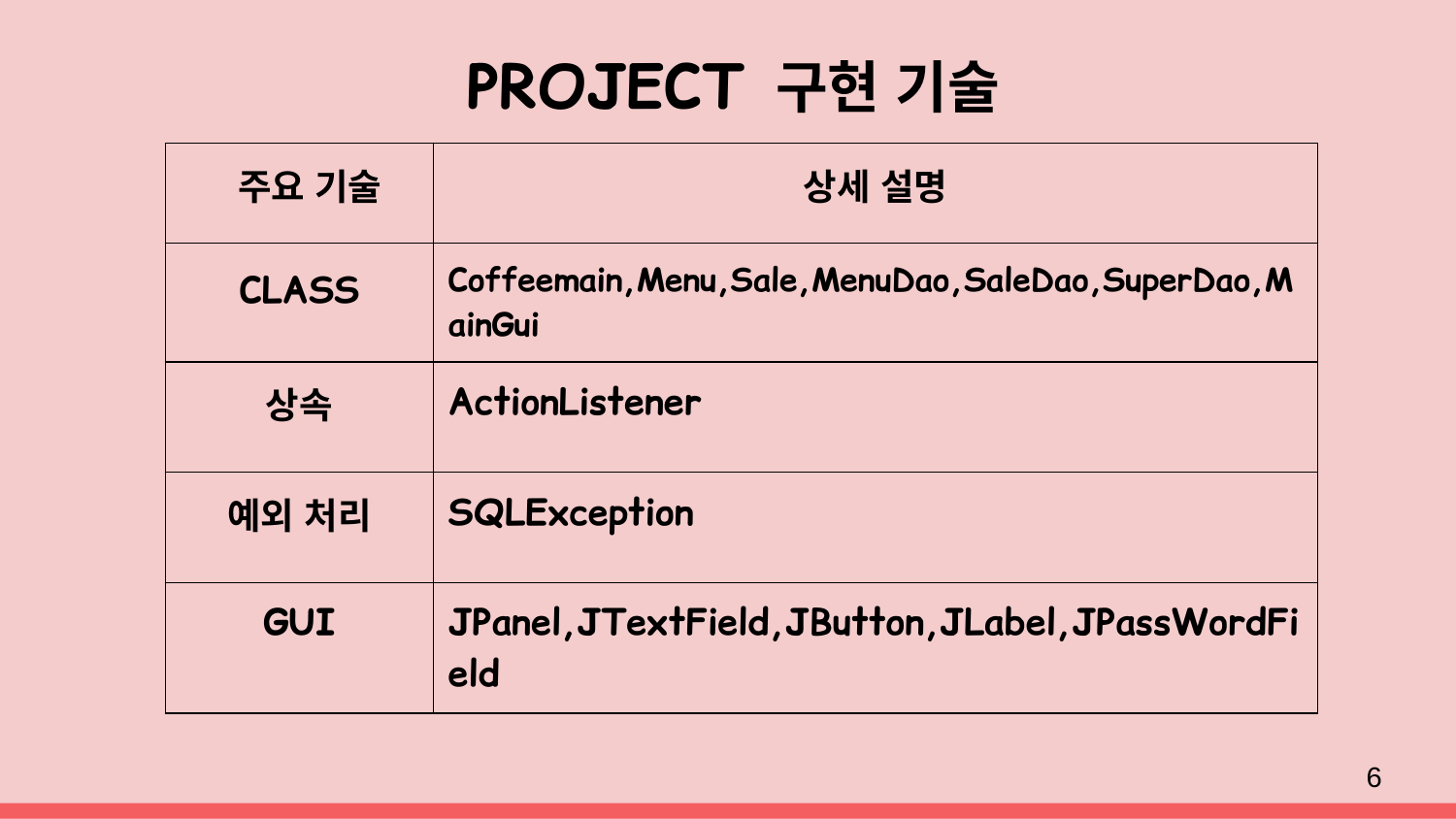

# PROJECT 구현 기술
| 주요 기술 | 상세 설명 |
| --- | --- |
| CLASS | Coffeemain,Menu,Sale,MenuDao,SaleDao,SuperDao,MainGui |
| 상속 | ActionListener |
| 예외 처리 | SQLException |
| GUI | JPanel,JTextField,JButton,JLabel,JPassWordField |
6